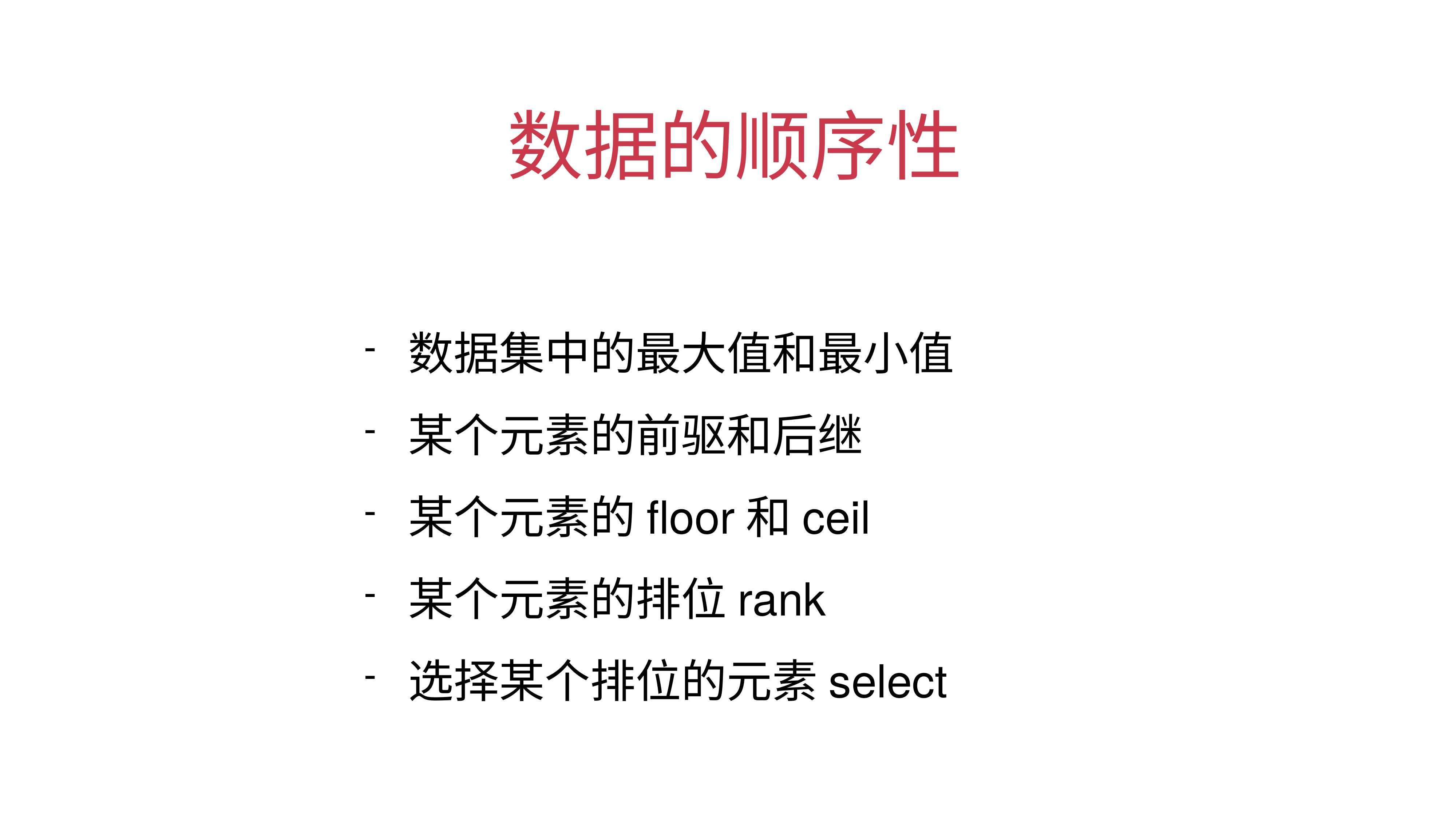

# 数据的顺序性
数据集中的最大值和最小值
某个元素的前驱和后继
某个元素的floor和ceil
某个元素的排位rank
选择某个排位的元素select